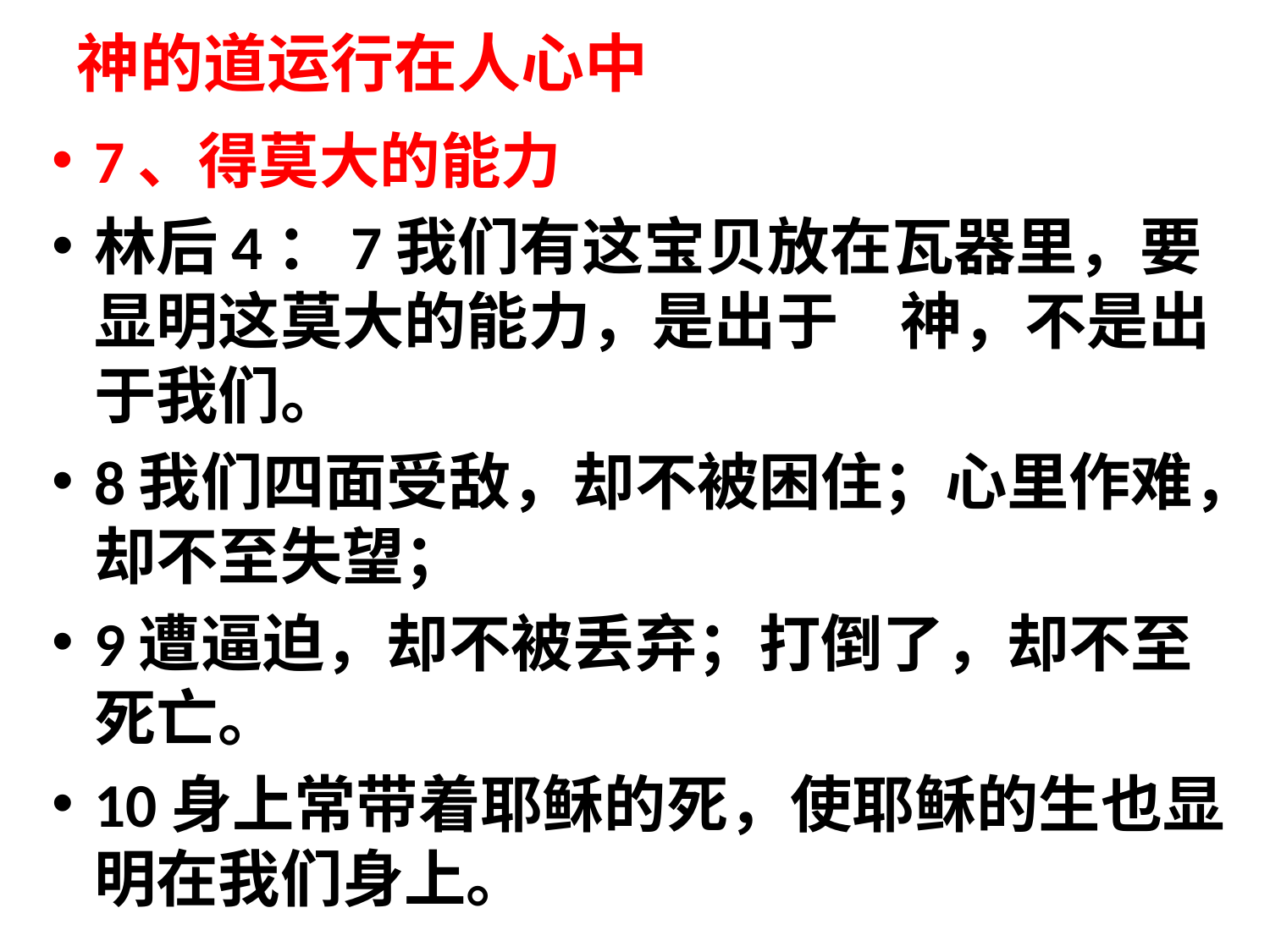

# 神的道运行在人心中
7、得莫大的能力
林后4：7我们有这宝贝放在瓦器里，要显明这莫大的能力，是出于　神，不是出于我们。
8我们四面受敌，却不被困住；心里作难，却不至失望；
9遭逼迫，却不被丢弃；打倒了，却不至死亡。
10身上常带着耶稣的死，使耶稣的生也显明在我们身上。